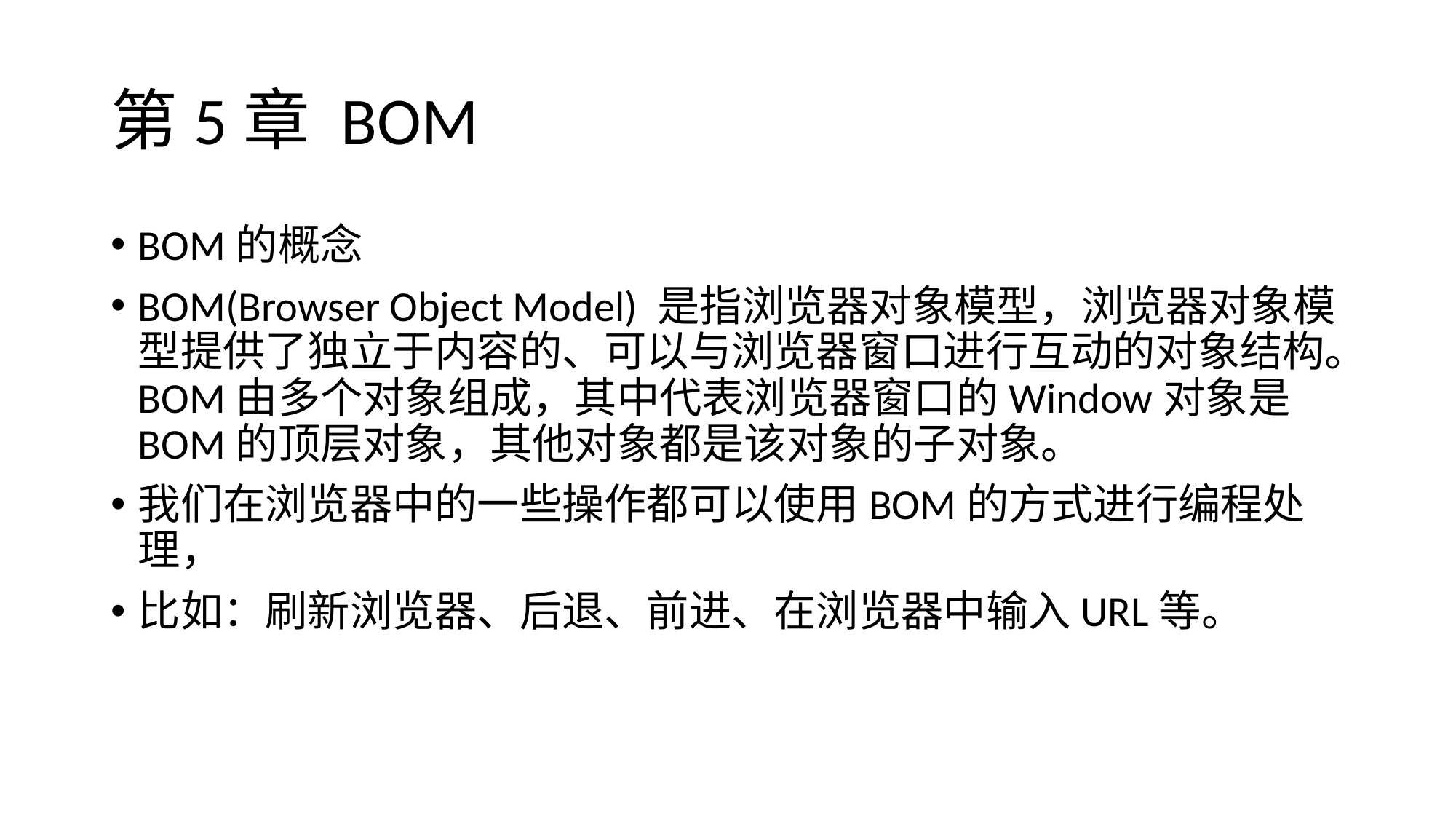

# 第5章 BOM
BOM的概念
BOM(Browser Object Model) 是指浏览器对象模型，浏览器对象模型提供了独立于内容的、可以与浏览器窗口进行互动的对象结构。BOM由多个对象组成，其中代表浏览器窗口的Window对象是BOM的顶层对象，其他对象都是该对象的子对象。
我们在浏览器中的一些操作都可以使用BOM的方式进行编程处理，
比如：刷新浏览器、后退、前进、在浏览器中输入URL等。